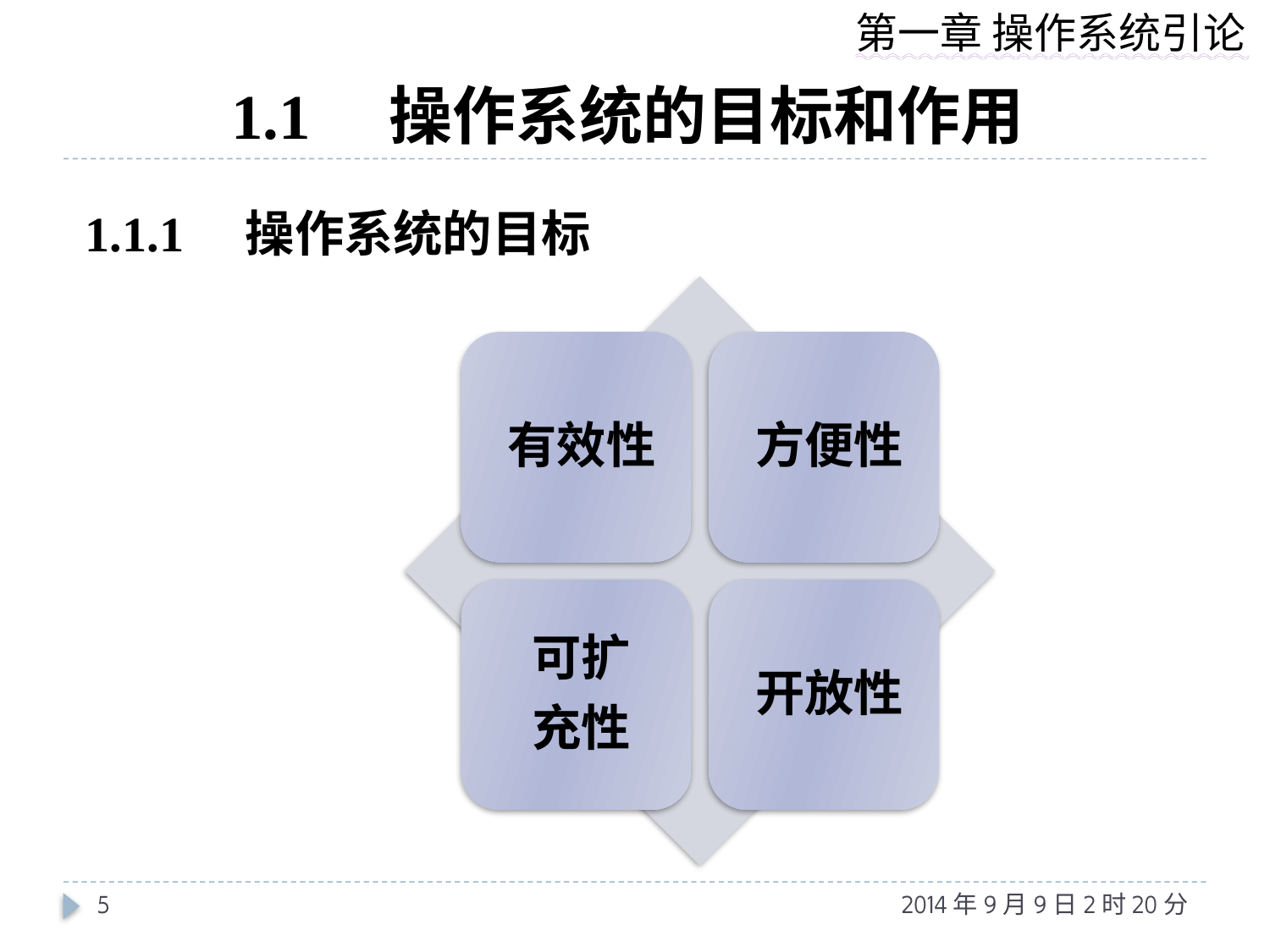

# 1.1　操作系统的目标和作用
1.1.1　操作系统的目标
有效性
方便性
可扩
充性
开放性
5
2014年9月9日2时20分